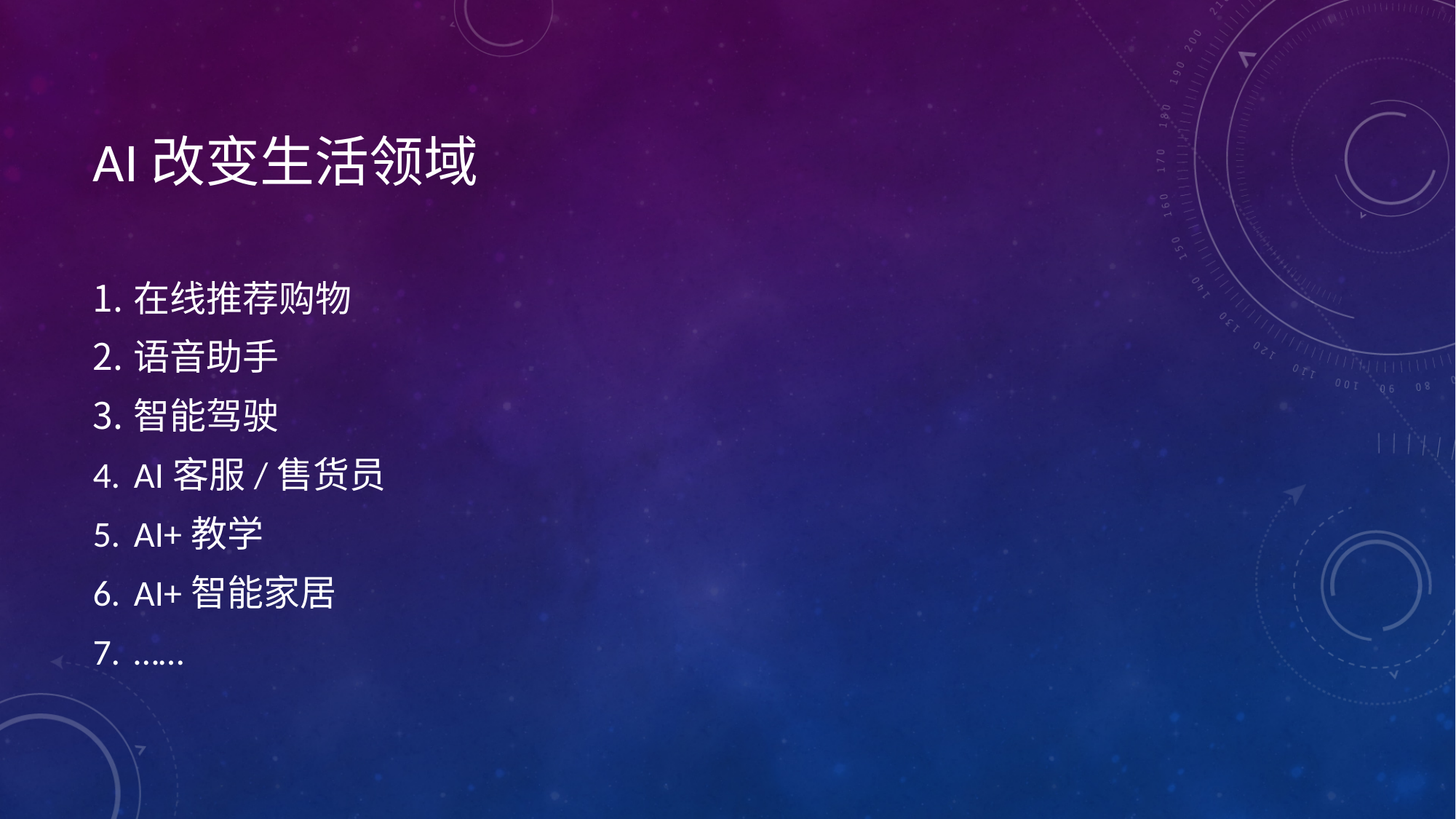

# AI改变生活领域
在线推荐购物
语音助手
智能驾驶
AI客服/售货员
AI+教学
AI+智能家居
……